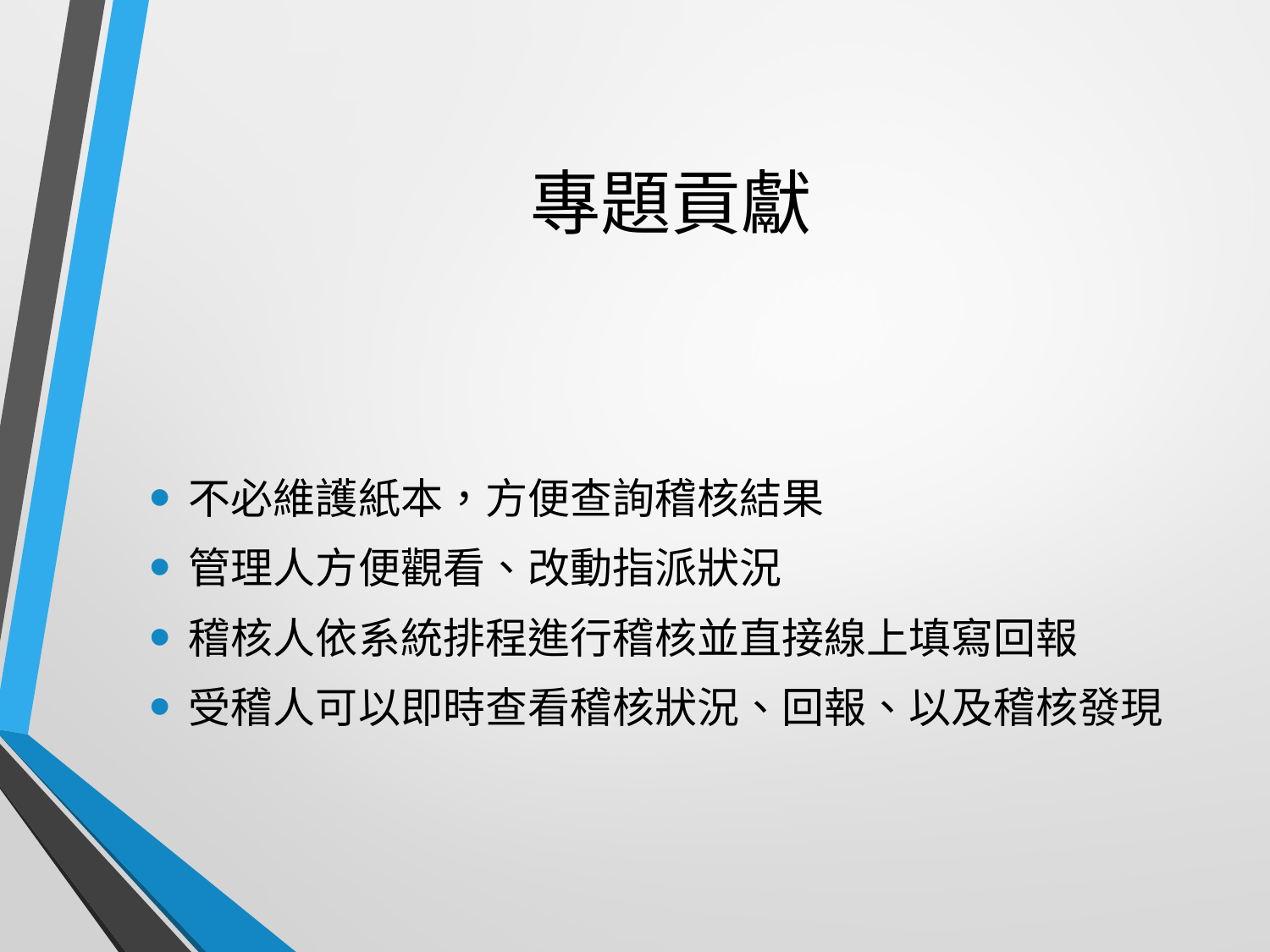

# 專題貢獻
不必維護紙本，方便查詢稽核結果
管理人方便觀看、改動指派狀況
稽核人依系統排程進行稽核並直接線上填寫回報
受稽人可以即時查看稽核狀況、回報、以及稽核發現